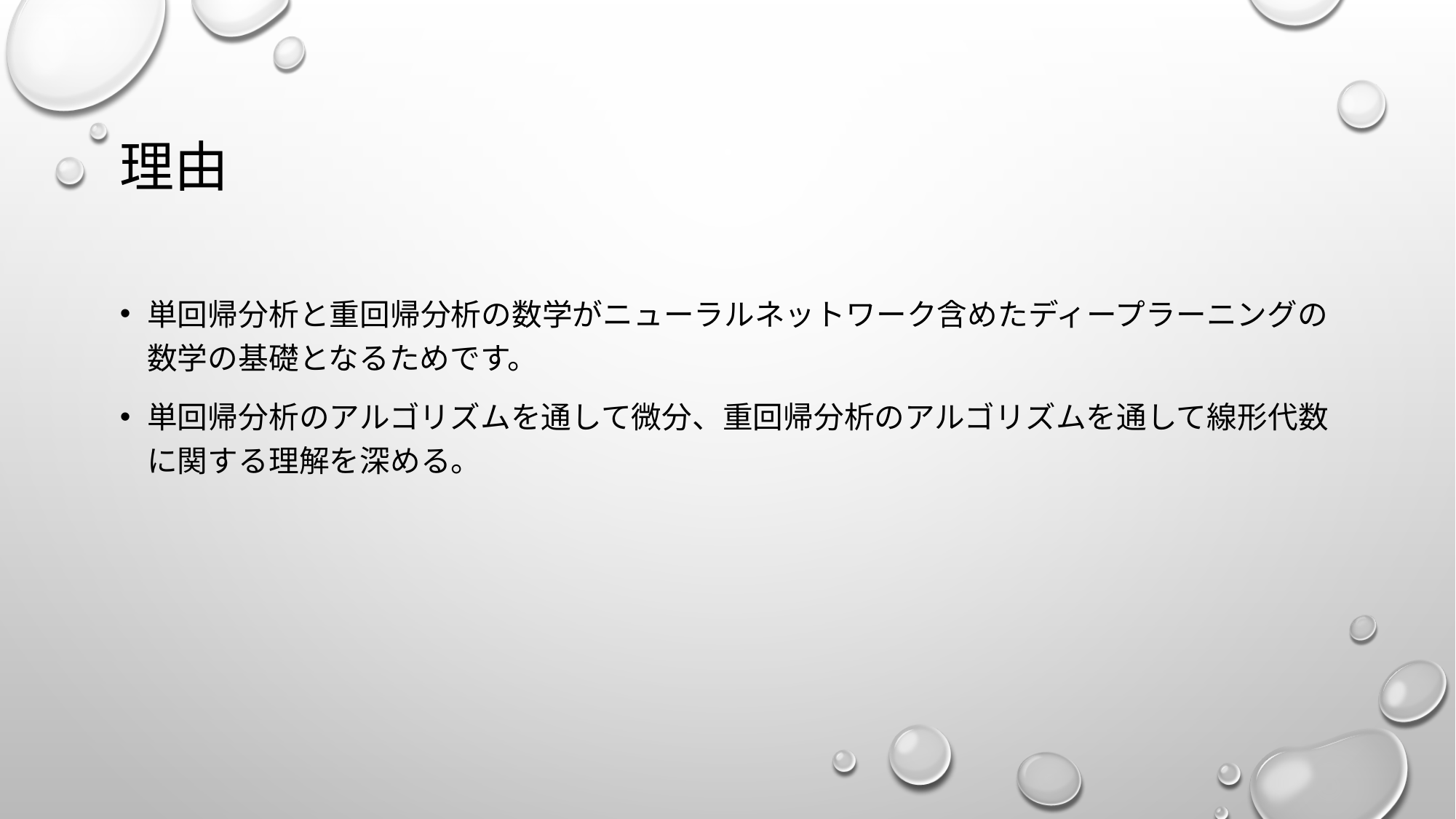

# 理由
単回帰分析と重回帰分析の数学がニューラルネットワーク含めたディープラーニングの数学の基礎となるためです。
単回帰分析のアルゴリズムを通して微分、重回帰分析のアルゴリズムを通して線形代数に関する理解を深める。